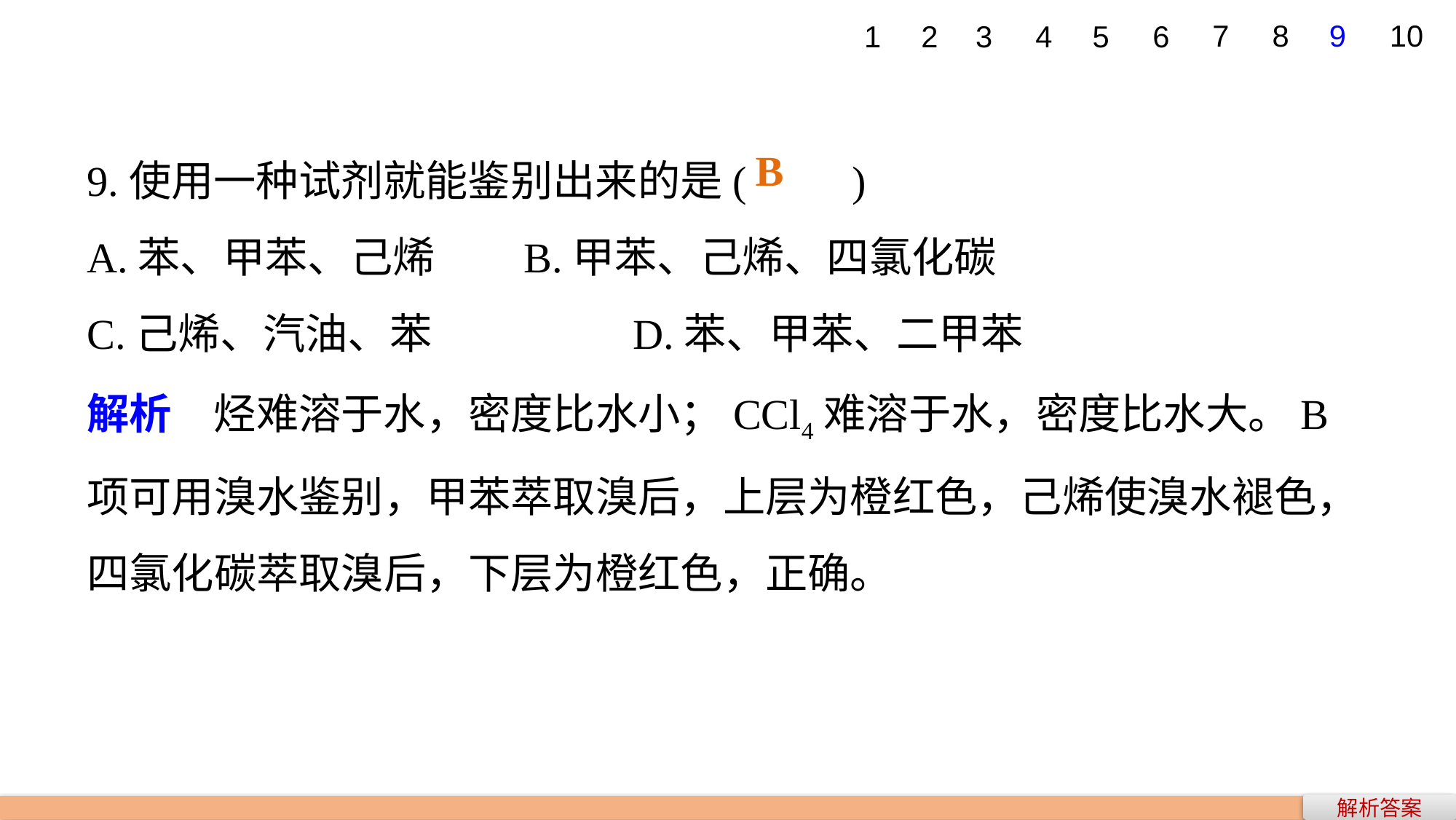

7
8
9
10
1
2
3
4
5
6
9.使用一种试剂就能鉴别出来的是(　　)
A.苯、甲苯、己烯  	B.甲苯、己烯、四氯化碳
C.己烯、汽油、苯  		D.苯、甲苯、二甲苯
解析　烃难溶于水，密度比水小；CCl4难溶于水，密度比水大。B项可用溴水鉴别，甲苯萃取溴后，上层为橙红色，己烯使溴水褪色，四氯化碳萃取溴后，下层为橙红色，正确。
B
解析答案